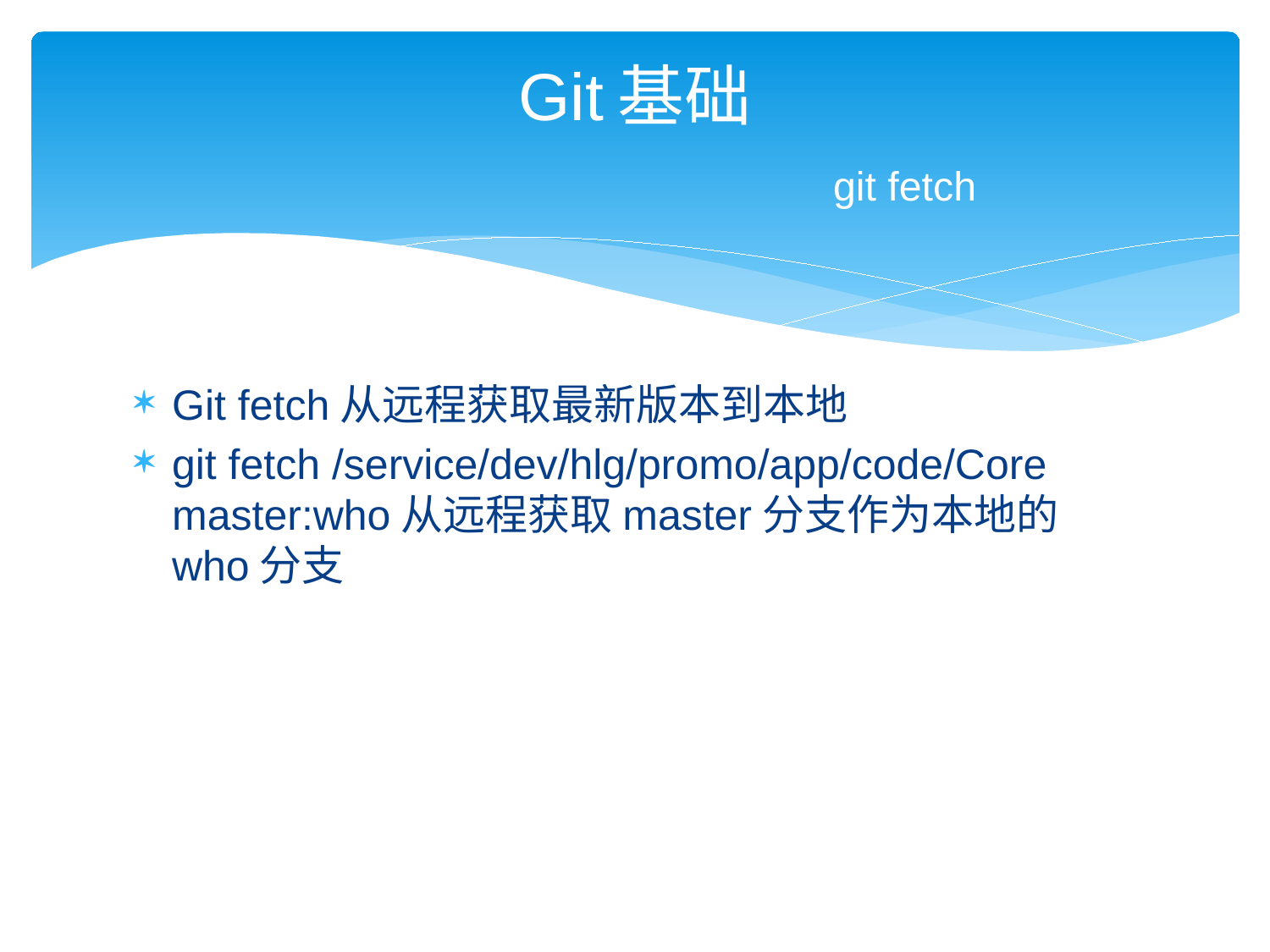

# Git基础 git fetch
Git fetch从远程获取最新版本到本地
git fetch /service/dev/hlg/promo/app/code/Core master:who从远程获取master分支作为本地的who分支